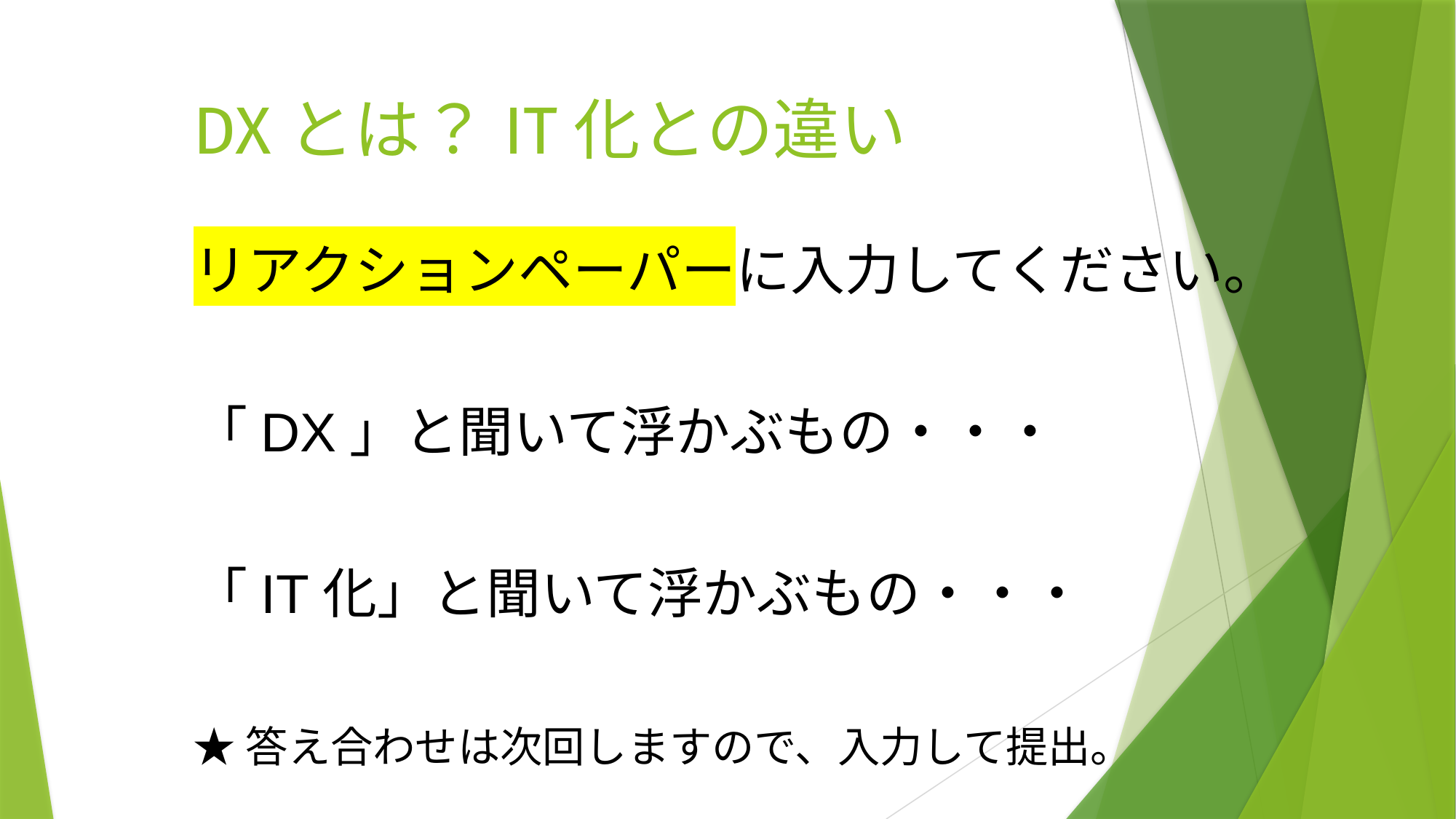

# DXとは？IT化との違い
リアクションペーパーに入力してください。

「DX」と聞いて浮かぶもの・・・

「IT化」と聞いて浮かぶもの・・・

★答え合わせは次回しますので、入力して提出。